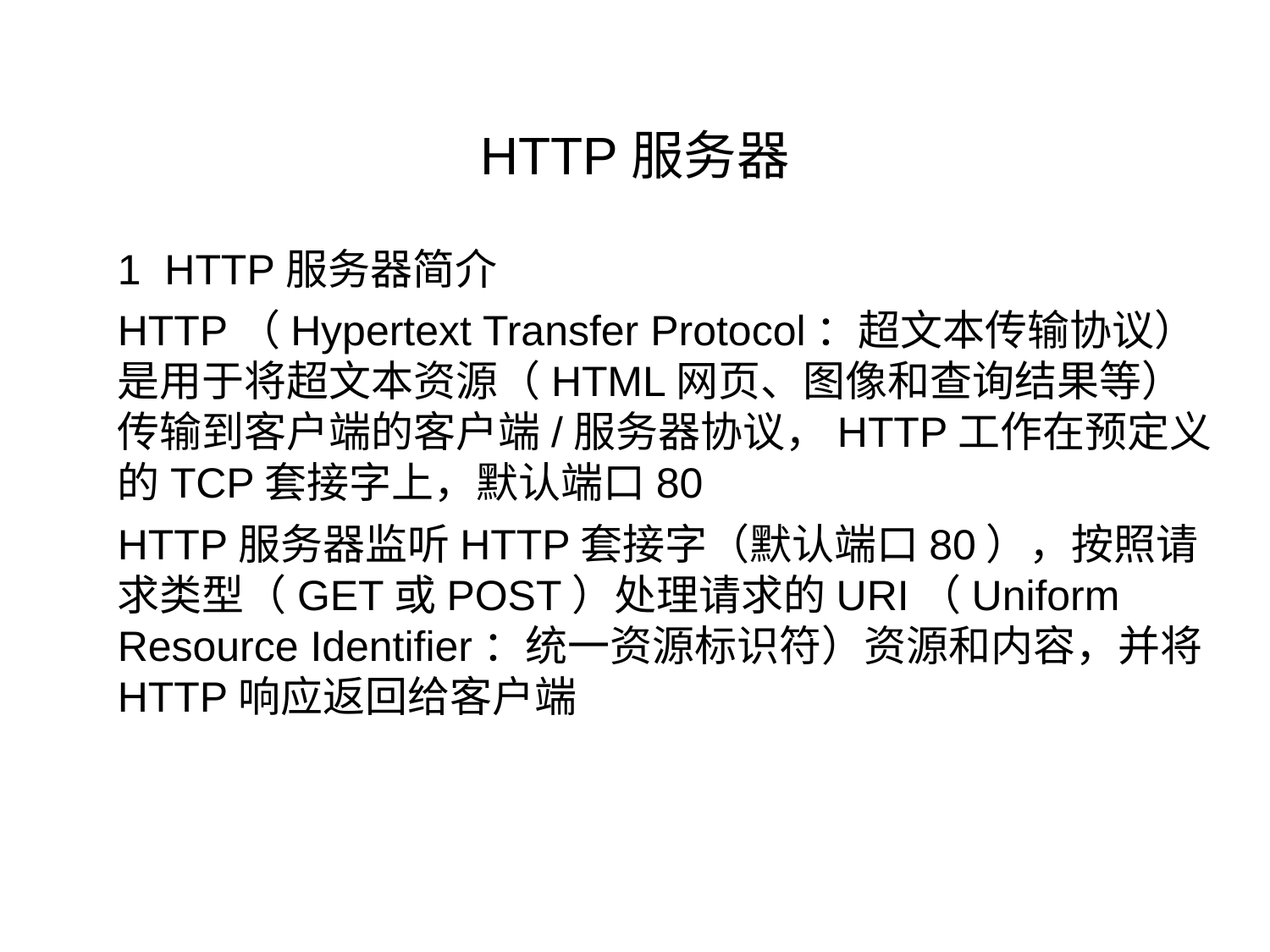

HTTP服务器
1  HTTP服务器简介
HTTP（Hypertext Transfer Protocol：超文本传输协议）是用于将超文本资源（HTML网页、图像和查询结果等）传输到客户端的客户端/服务器协议，HTTP工作在预定义的TCP套接字上，默认端口80
HTTP服务器监听HTTP套接字（默认端口80），按照请求类型（GET或POST）处理请求的URI（Uniform Resource Identifier：统一资源标识符）资源和内容，并将HTTP响应返回给客户端